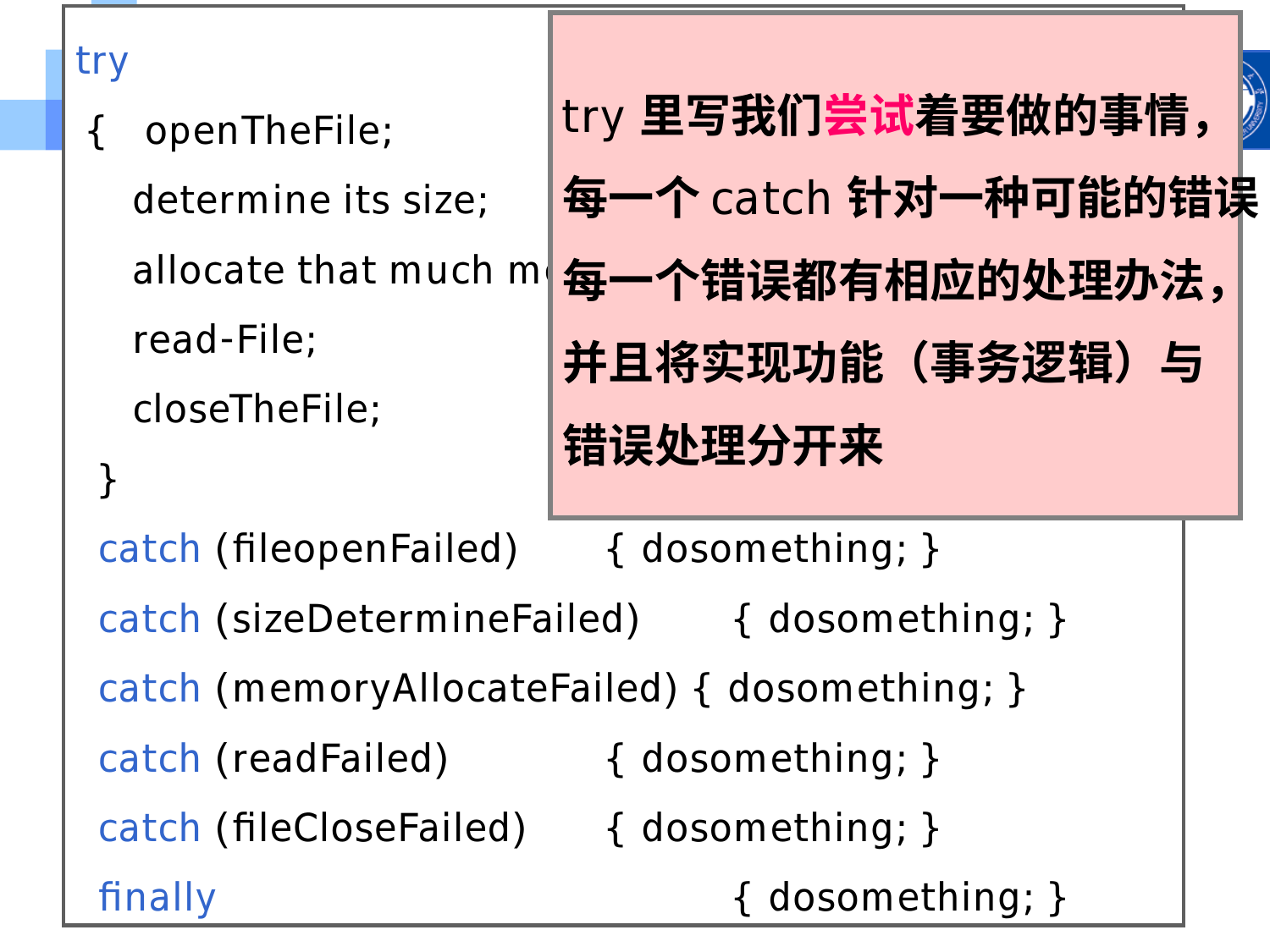

try
 {   openTheFile;
     determine its size;
     allocate that much memory;
     read-File;
     closeTheFile;
  }
  catch (fileopenFailed)	  { dosomething; }
  catch (sizeDetermineFailed)	  { dosomething; }
  catch (memoryAllocateFailed) { dosomething; }
  catch (readFailed)		  { dosomething; }
  catch (fileCloseFailed)	  { dosomething; }
  finally				  { dosomething; }
try里写我们尝试着要做的事情，
每一个catch针对一种可能的错误
每一个错误都有相应的处理办法，
并且将实现功能（事务逻辑）与
错误处理分开来
 用异常的形式处理错误